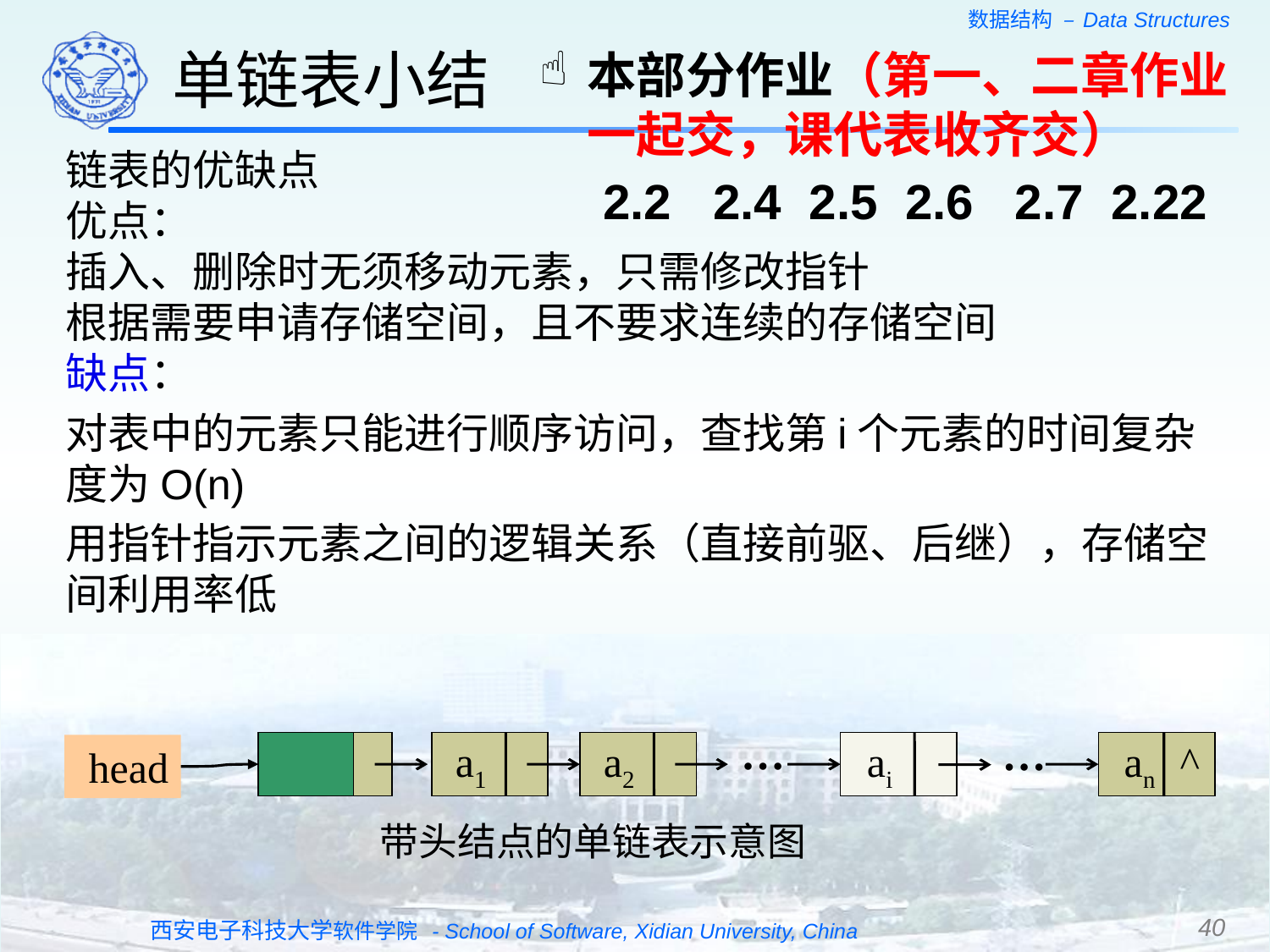

单链表小结
链表的优缺点
优点：
插入、删除时无须移动元素，只需修改指针
根据需要申请存储空间，且不要求连续的存储空间
缺点：
对表中的元素只能进行顺序访问，查找第i个元素的时间复杂度为O(n)
用指针指示元素之间的逻辑关系（直接前驱、后继），存储空间利用率低
本部分作业（第一、二章作业一起交，课代表收齐交）
2.2   2.4  2.5  2.6   2.7  2.22
…
…

a1

a2

ai

 an    ^

head

带头结点的单链表示意图
40